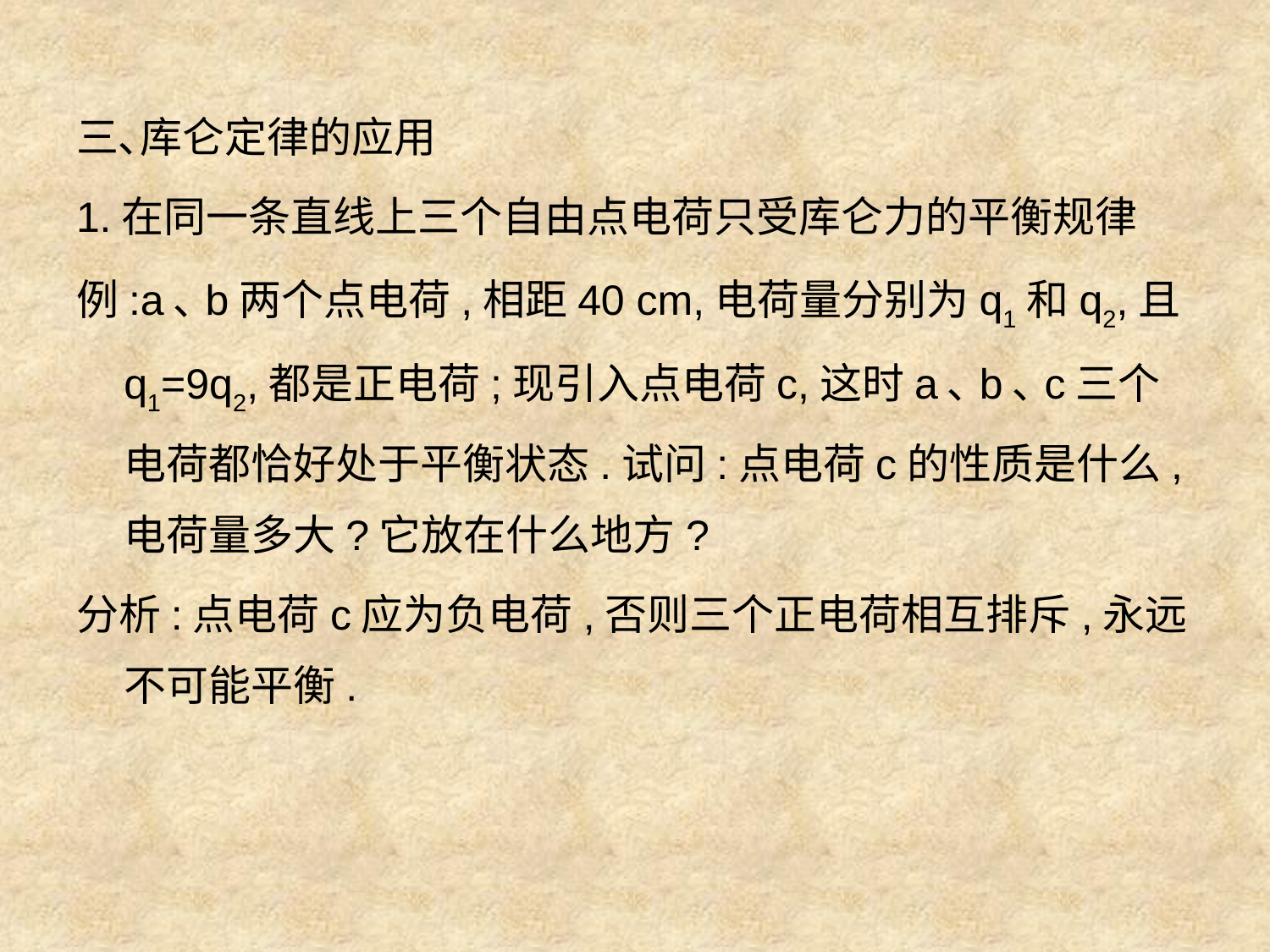

三､库仑定律的应用
1.在同一条直线上三个自由点电荷只受库仑力的平衡规律
例:a､b两个点电荷,相距40 cm,电荷量分别为q1和q2,且q1=9q2,都是正电荷;现引入点电荷c,这时a､b､c三个电荷都恰好处于平衡状态.试问:点电荷c的性质是什么,电荷量多大?它放在什么地方?
分析:点电荷c应为负电荷,否则三个正电荷相互排斥,永远不可能平衡.